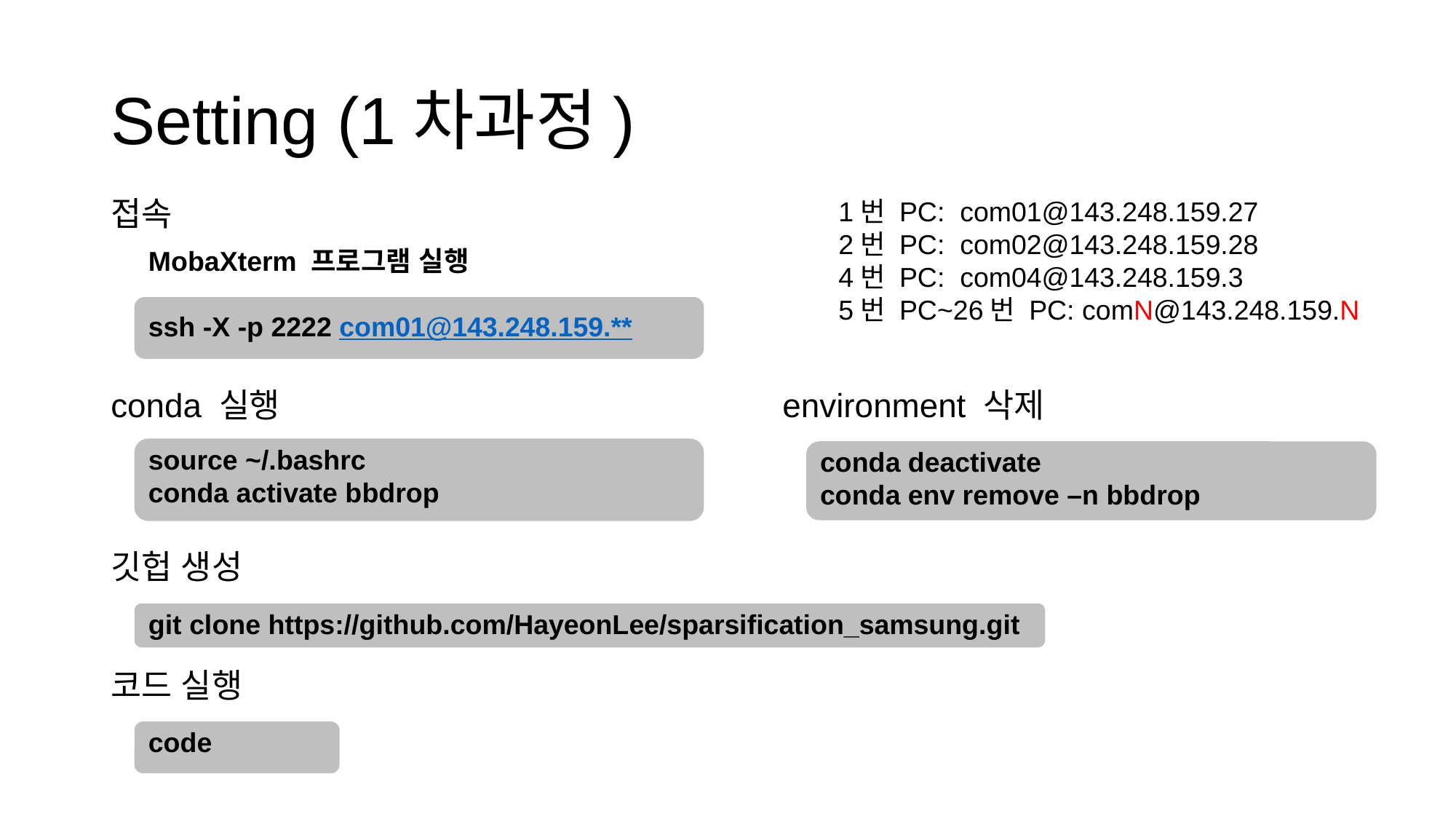

# Setting (1차과정)
1번 PC:  com01@143.248.159.27
2번 PC:  com02@143.248.159.28
4번 PC:  com04@143.248.159.3
5번 PC~26번 PC: comN@143.248.159.N
접속

MobaXterm 프로그램 실행

ssh -X -p 2222 com01@143.248.159.**

environment 삭제
conda 실행
source ~/.bashrc
conda activate bbdrop

conda deactivate
conda env remove –n bbdrop

깃헙 생성
git clone https://github.com/HayeonLee/sparsification_samsung.git

코드 실행
code